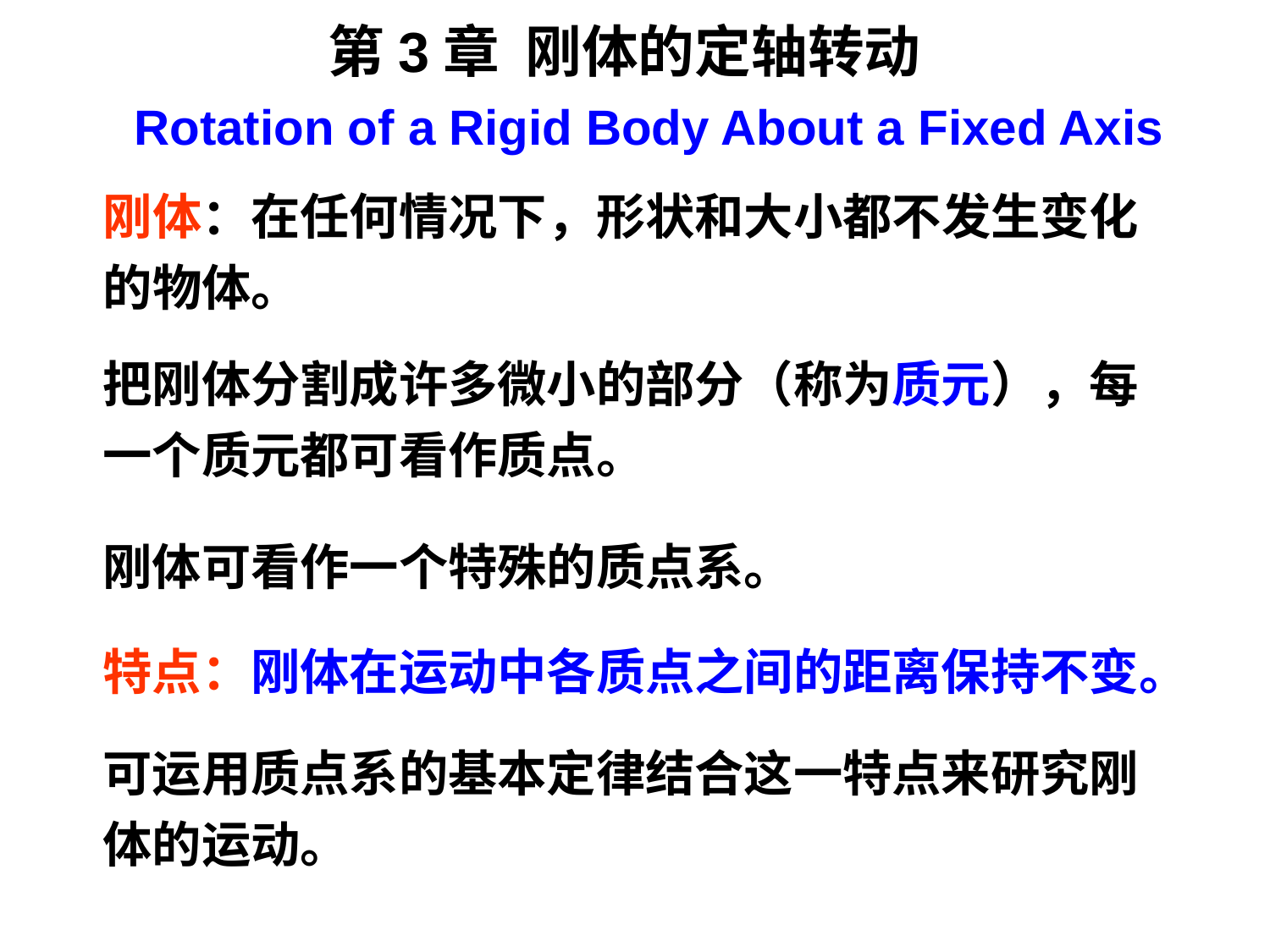

# 第3章  刚体的定轴转动
Rotation of a Rigid Body About a Fixed Axis
刚体：在任何情况下，形状和大小都不发生变化的物体。
把刚体分割成许多微小的部分（称为质元），每一个质元都可看作质点。
刚体可看作一个特殊的质点系。
特点：刚体在运动中各质点之间的距离保持不变。
可运用质点系的基本定律结合这一特点来研究刚体的运动。
3